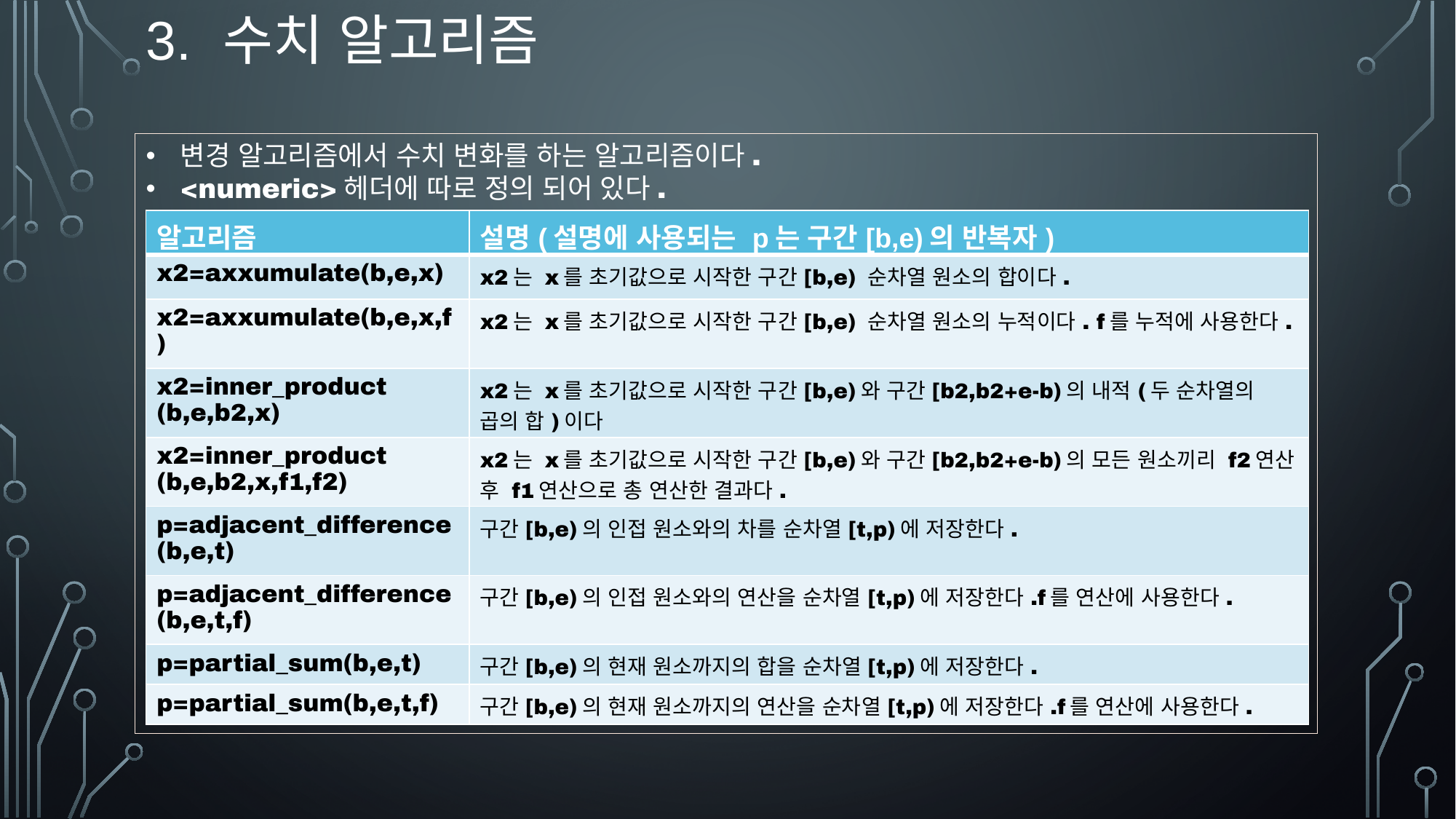

# 3. 수치 알고리즘
변경 알고리즘에서 수치 변화를 하는 알고리즘이다.
<numeric>헤더에 따로 정의 되어 있다.

| 알고리즘 | 설명(설명에 사용되는 p는 구간[b,e)의 반복자) |
| --- | --- |
| x2=axxumulate(b,e,x) | x2는 x를 초기값으로 시작한 구간[b,e) 순차열 원소의 합이다. |
| x2=axxumulate(b,e,x,f) | x2는 x를 초기값으로 시작한 구간[b,e) 순차열 원소의 누적이다. f를 누적에 사용한다. |
| x2=inner\_product (b,e,b2,x) | x2는 x를 초기값으로 시작한 구간[b,e)와 구간[b2,b2+e-b)의 내적(두 순차열의 곱의 합)이다 |
| x2=inner\_product (b,e,b2,x,f1,f2) | x2는 x를 초기값으로 시작한 구간[b,e)와 구간[b2,b2+e-b)의 모든 원소끼리 f2연산 후 f1연산으로 총 연산한 결과다. |
| p=adjacent\_difference (b,e,t) | 구간[b,e)의 인접 원소와의 차를 순차열[t,p)에 저장한다. |
| p=adjacent\_difference (b,e,t,f) | 구간[b,e)의 인접 원소와의 연산을 순차열[t,p)에 저장한다.f를 연산에 사용한다. |
| p=partial\_sum(b,e,t) | 구간[b,e)의 현재 원소까지의 합을 순차열[t,p)에 저장한다. |
| p=partial\_sum(b,e,t,f) | 구간[b,e)의 현재 원소까지의 연산을 순차열[t,p)에 저장한다.f를 연산에 사용한다. |